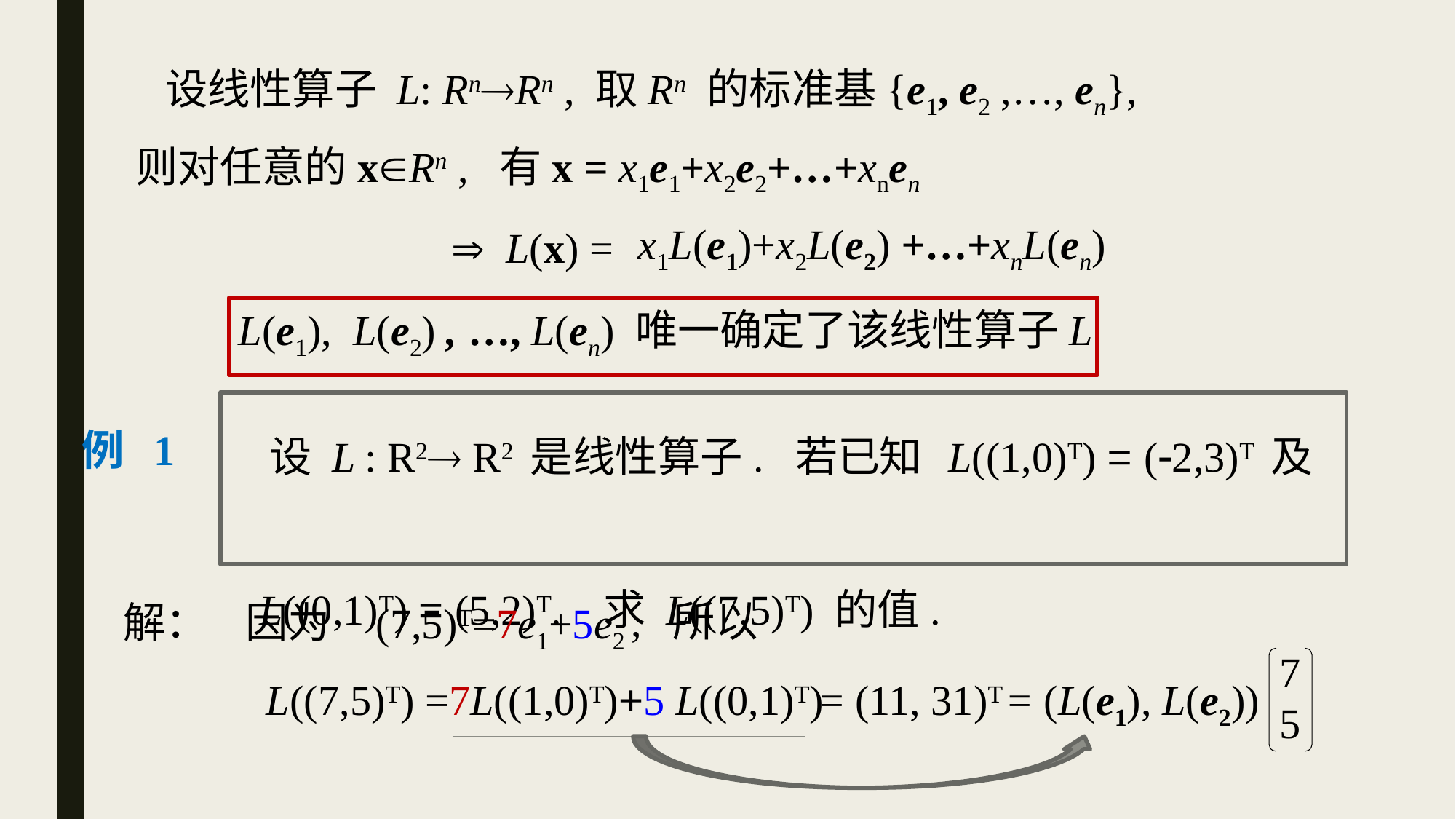

设线性算子 L: Rn→Rn , 取Rn 的标准基{e1, e2 ,…, en},
则对任意的x∈Rn ,  有x = x1e1+x2e2+…+xnen
x1L(e1)+x2L(e2) +…+xnL(en)
⇒  L(x) =
L(e1),  L(e2) , …, L(en) 唯一确定了该线性算子L

  设 L : R2→ R2 是线性算子.  若已知  L((1,0)T) = (−2,3)T 及
  L((0,1)T) = (5,2)T.   求 L((7,5)T) 的值.
例  1
,  所以
解：    因为
(7,5)T=7e1+5e2
7
5

L((7,5)T) =7L((1,0)T)+5 L((0,1)T)
= (11, 31)T
= (L(e1), L(e2))